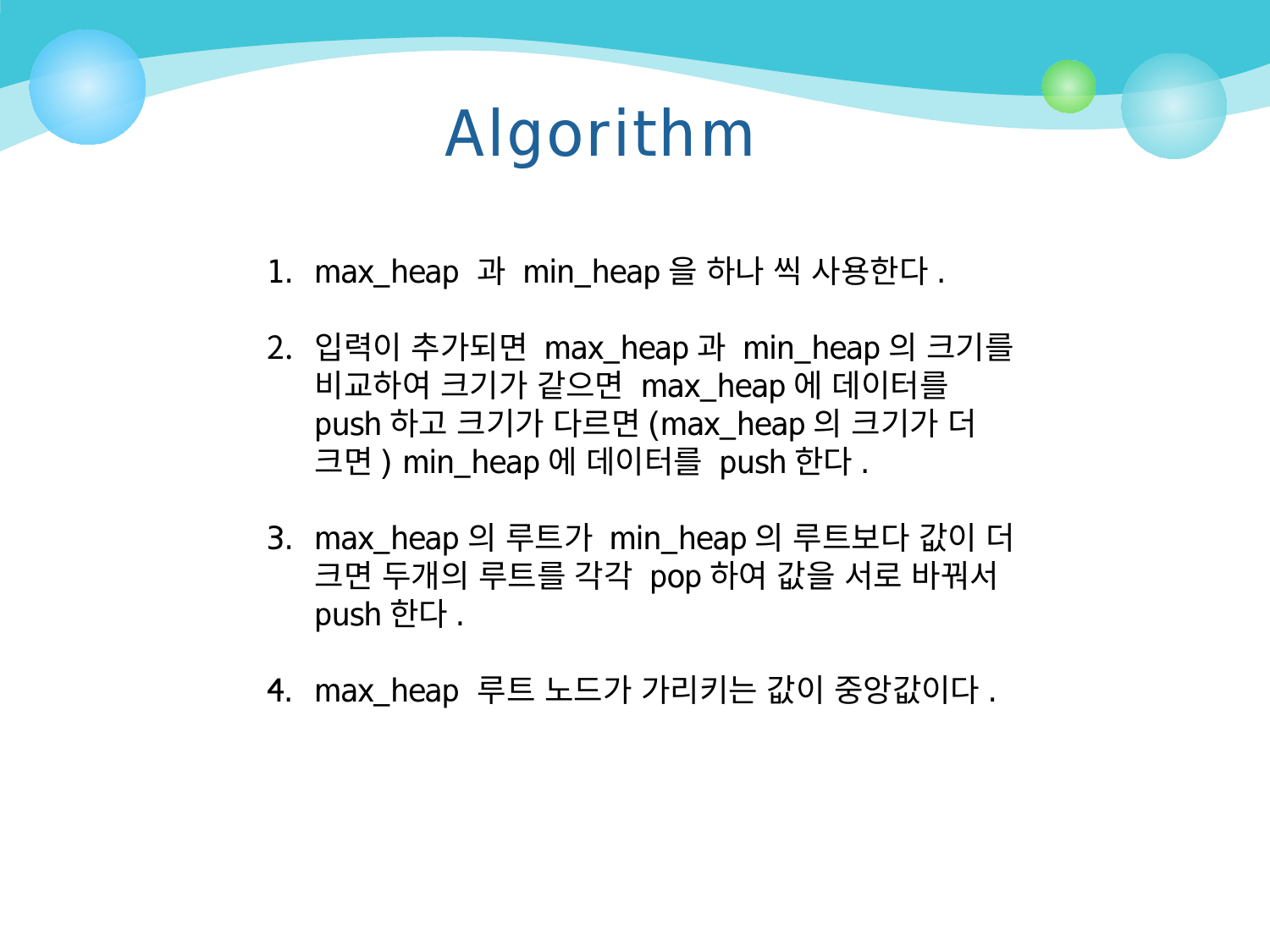

# Algorithm
max_heap 과 min_heap을 하나 씩 사용한다.

입력이 추가되면 max_heap과 min_heap의 크기를 비교하여 크기가 같으면 max_heap에 데이터를 push하고 크기가 다르면(max_heap의 크기가 더 크면) min_heap에 데이터를 push한다.

max_heap의 루트가 min_heap의 루트보다 값이 더 크면 두개의 루트를 각각 pop하여 값을 서로 바꿔서 push한다.

max_heap 루트 노드가 가리키는 값이 중앙값이다.